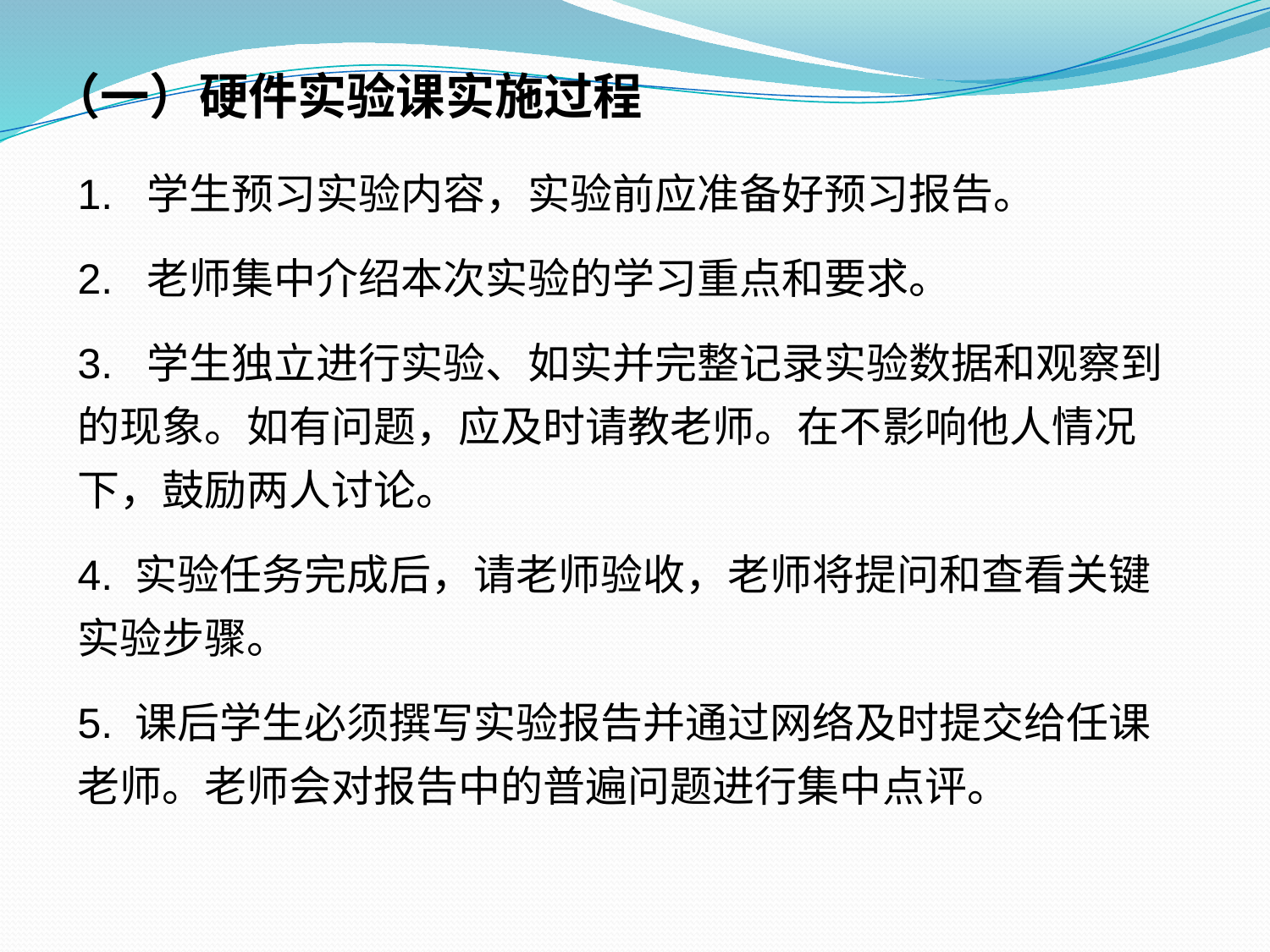

（一）硬件实验课实施过程
1.  学生预习实验内容，实验前应准备好预习报告。
2.  老师集中介绍本次实验的学习重点和要求。
3.  学生独立进行实验、如实并完整记录实验数据和观察到的现象。如有问题，应及时请教老师。在不影响他人情况下，鼓励两人讨论。
4. 实验任务完成后，请老师验收，老师将提问和查看关键实验步骤。
5. 课后学生必须撰写实验报告并通过网络及时提交给任课老师。老师会对报告中的普遍问题进行集中点评。